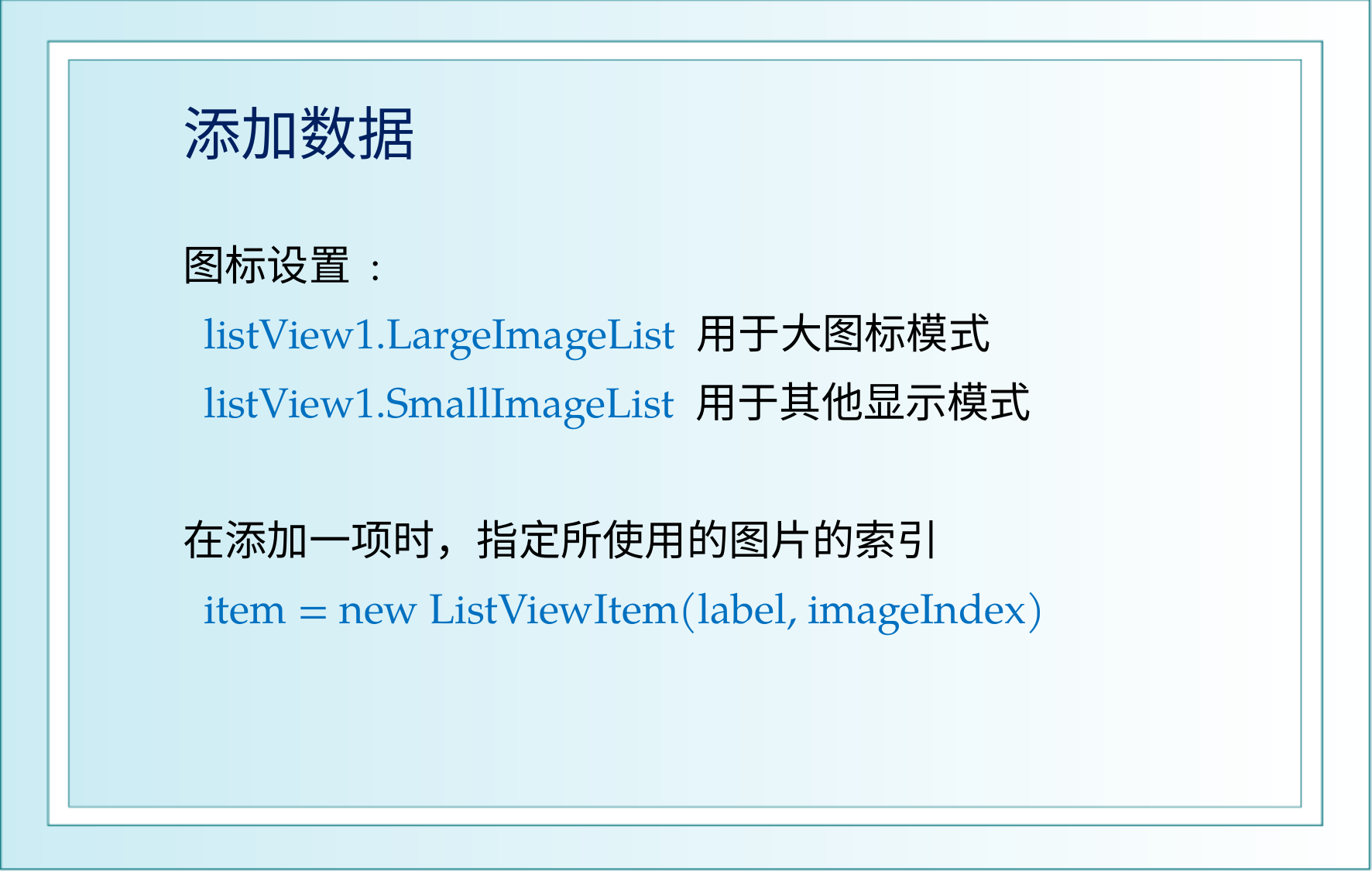

# 添加数据
图标设置 :
  listView1.LargeImageList 用于大图标模式
  listView1.SmallImageList 用于其他显示模式

在添加一项时，指定所使用的图片的索引
  item = new ListViewItem(label, imageIndex)